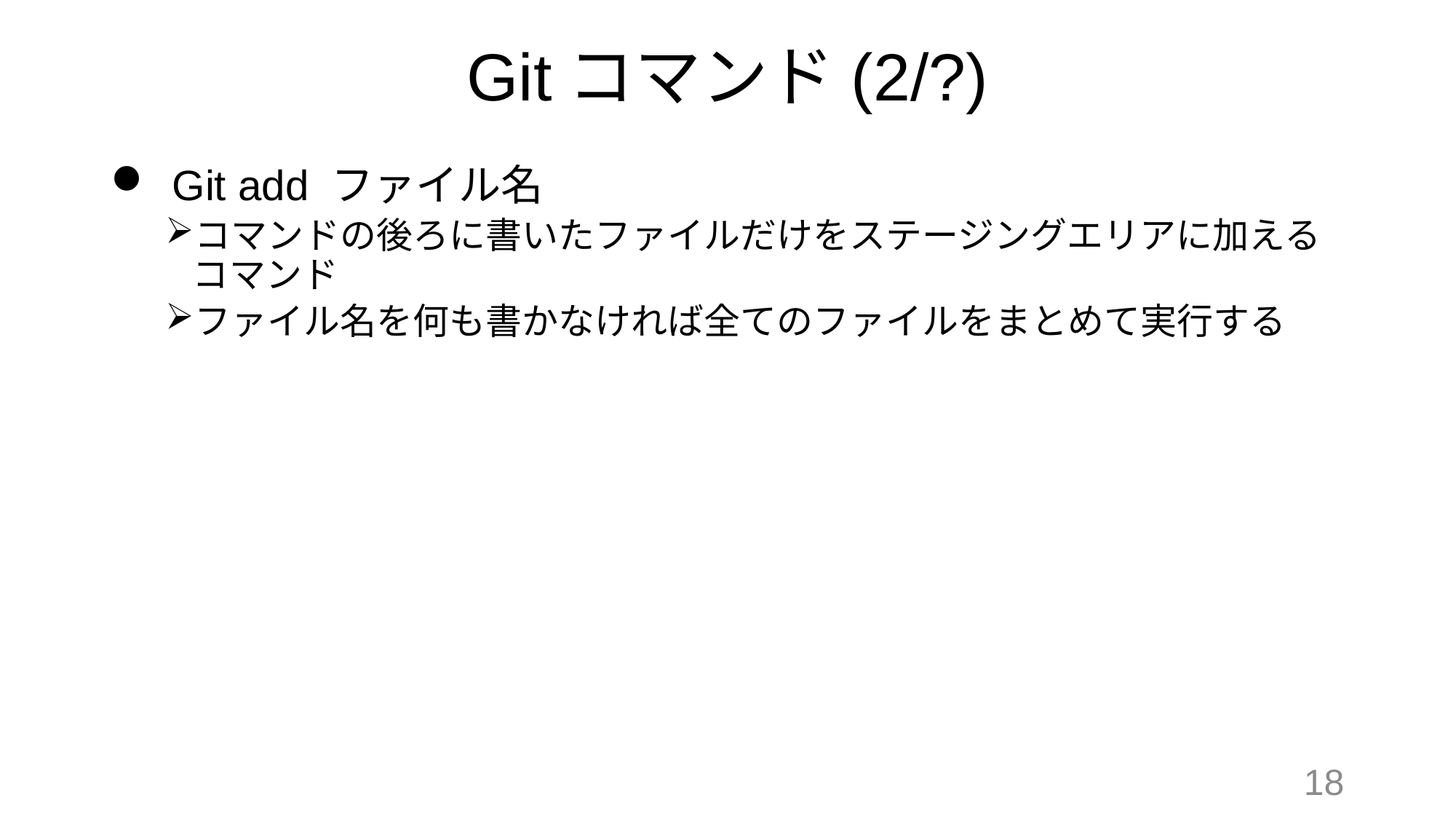

# Gitコマンド(2/?)
Git add ファイル名
コマンドの後ろに書いたファイルだけをステージングエリアに加えるコマンド
ファイル名を何も書かなければ全てのファイルをまとめて実行する

18